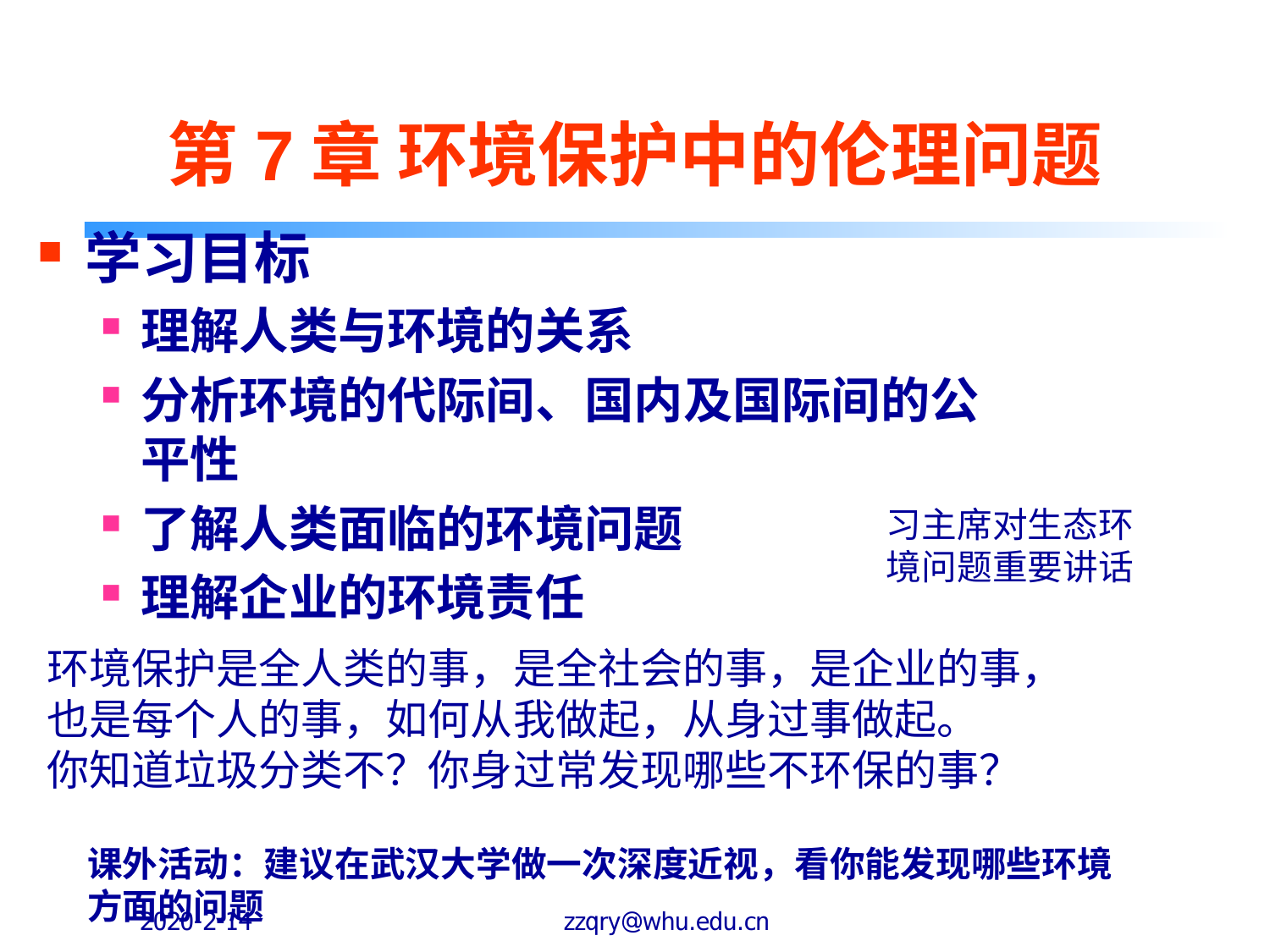

# 第7章 环境保护中的伦理问题
学习目标
理解人类与环境的关系
分析环境的代际间、国内及国际间的公平性
了解人类面临的环境问题
理解企业的环境责任
习主席对生态环
境问题重要讲话
环境保护是全人类的事，是全社会的事，是企业的事，也是每个人的事，如何从我做起，从身过事做起。
你知道垃圾分类不？你身过常发现哪些不环保的事？
课外活动：建议在武汉大学做一次深度近视，看你能发现哪些环境方面的问题
2020-2-14
zzqry@whu.edu.cn